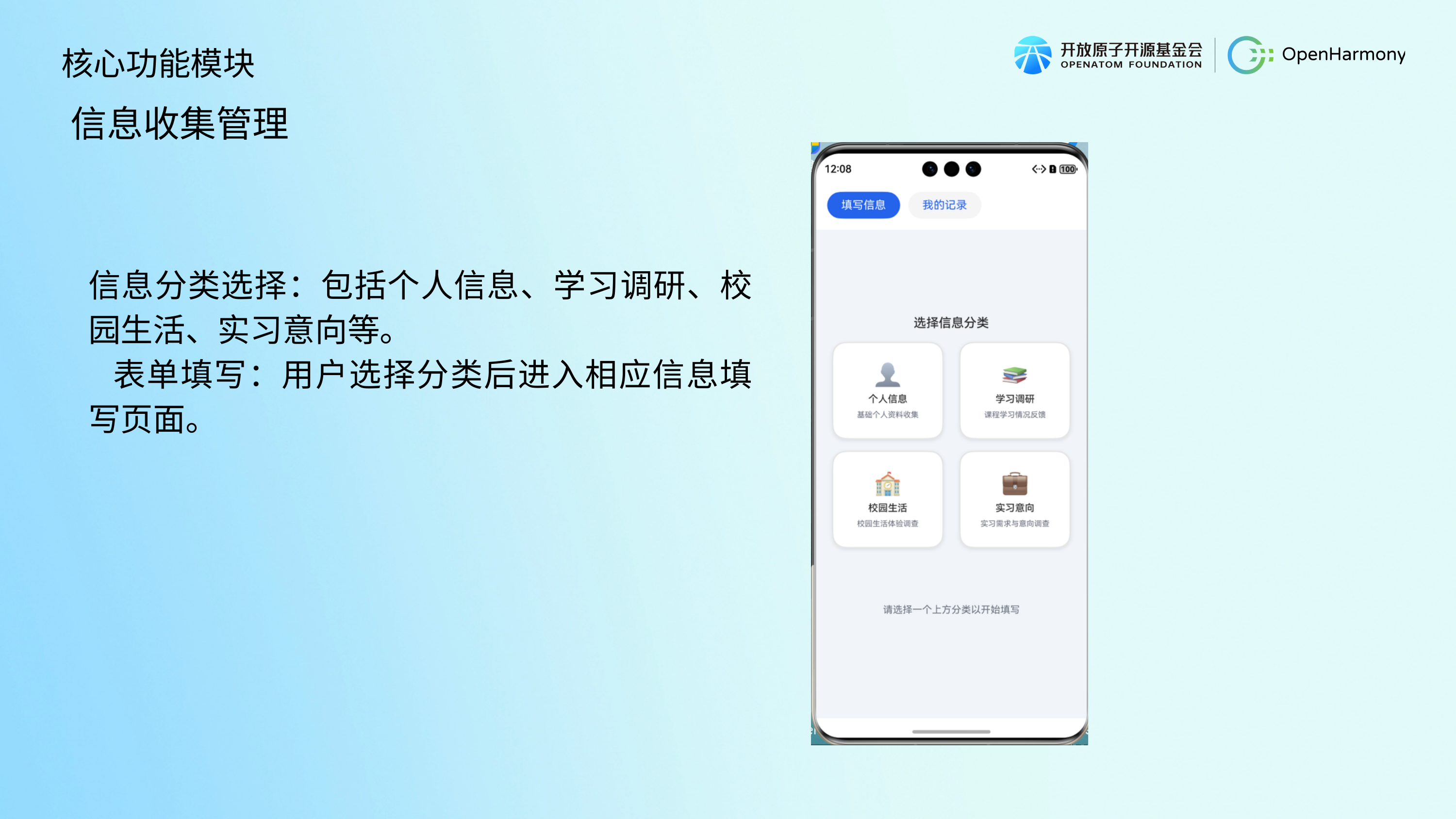

核心功能模块
信息收集管理

信息分类选择：包括个人信息、学习调研、校园生活、实习意向等。
  表单填写：用户选择分类后进入相应信息填写页面。